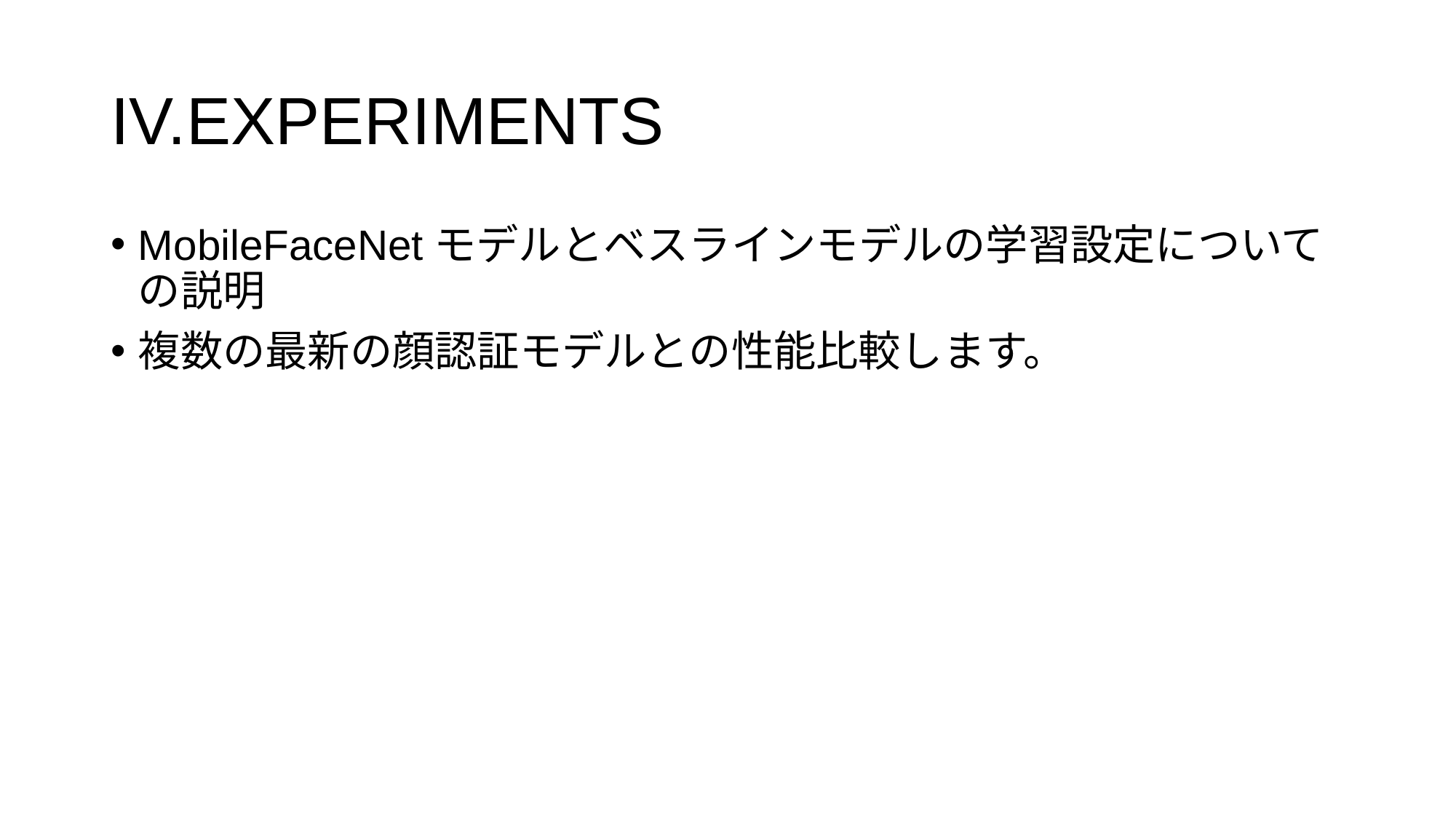

# IV.EXPERIMENTS
MobileFaceNetモデルとベスラインモデルの学習設定についての説明
複数の最新の顔認証モデルとの性能比較します。